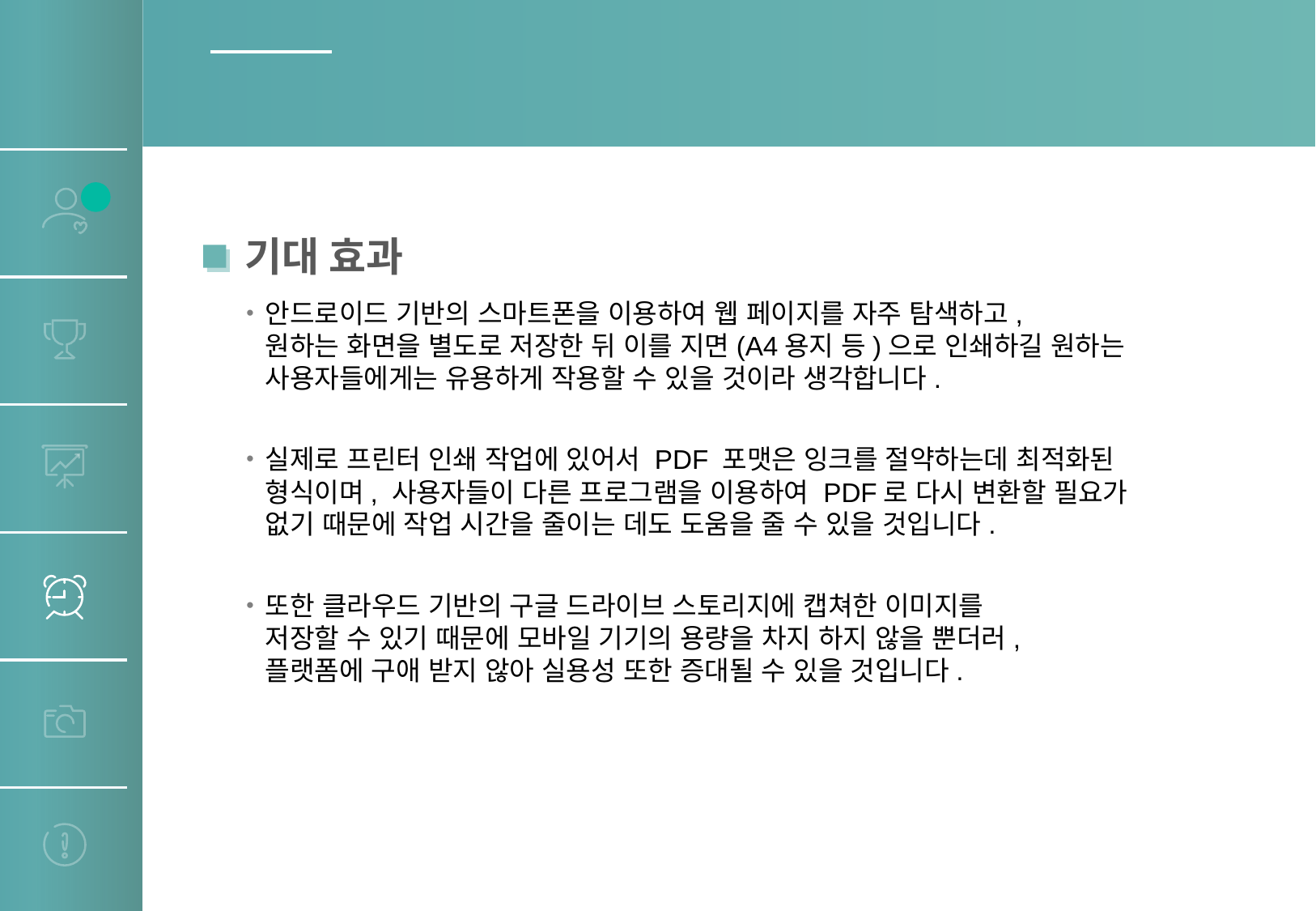

Capture & Convert
3

기대 효과

안드로이드 기반의 스마트폰을 이용하여 웹 페이지를 자주 탐색하고,
원하는 화면을 별도로 저장한 뒤 이를 지면(A4용지 등)으로 인쇄하길 원하는
사용자들에게는 유용하게 작용할 수 있을 것이라 생각합니다.

실제로 프린터 인쇄 작업에 있어서 PDF 포맷은 잉크를 절약하는데 최적화된
형식이며, 사용자들이 다른 프로그램을 이용하여 PDF로 다시 변환할 필요가
없기 때문에 작업 시간을 줄이는 데도 도움을 줄 수 있을 것입니다.

또한 클라우드 기반의 구글 드라이브 스토리지에 캡쳐한 이미지를
저장할 수 있기 때문에 모바일 기기의 용량을 차지 하지 않을 뿐더러,
플랫폼에 구애 받지 않아 실용성 또한 증대될 수 있을 것입니다.